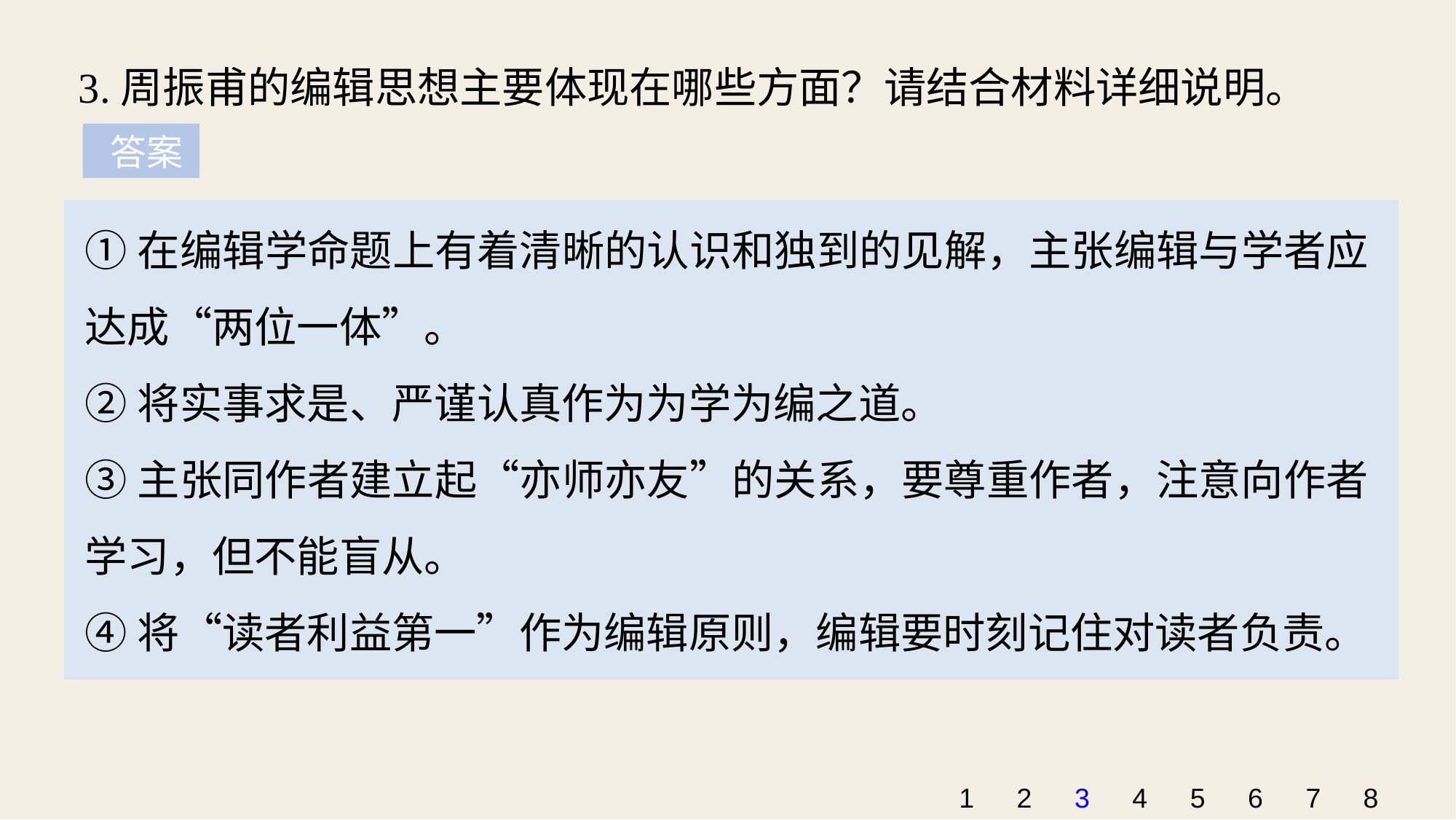

3.周振甫的编辑思想主要体现在哪些方面？请结合材料详细说明。
 答案
①在编辑学命题上有着清晰的认识和独到的见解，主张编辑与学者应达成“两位一体”。
②将实事求是、严谨认真作为为学为编之道。
③主张同作者建立起“亦师亦友”的关系，要尊重作者，注意向作者学习，但不能盲从。
④将“读者利益第一”作为编辑原则，编辑要时刻记住对读者负责。

1
2
3
4
5
6
7
8